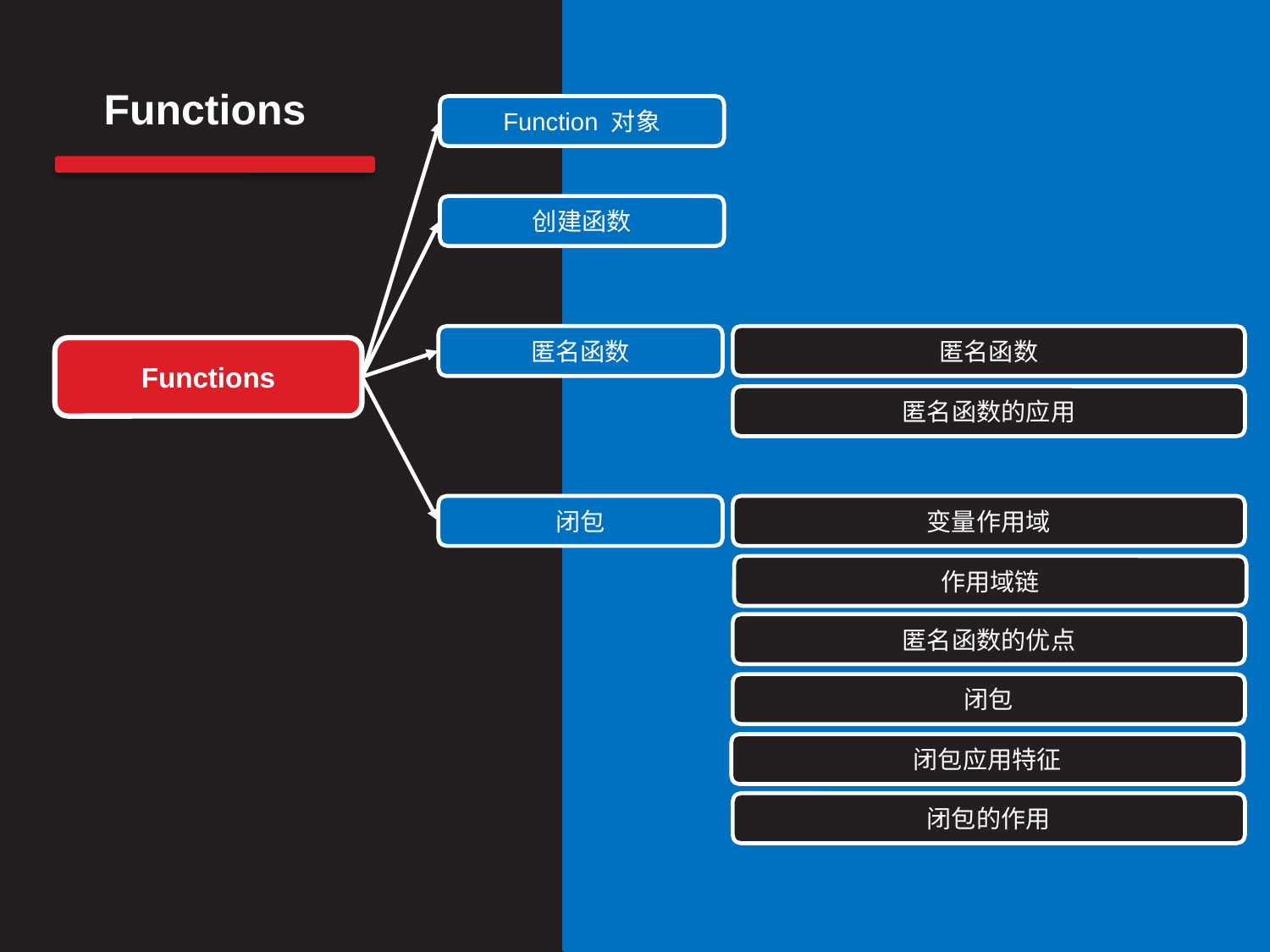

Functions

Function 对象
创建函数
匿名函数
匿名函数
Functions
匿名函数的应用
闭包
变量作用域
作用域链
匿名函数的优点
闭包
闭包应用特征
闭包的作用